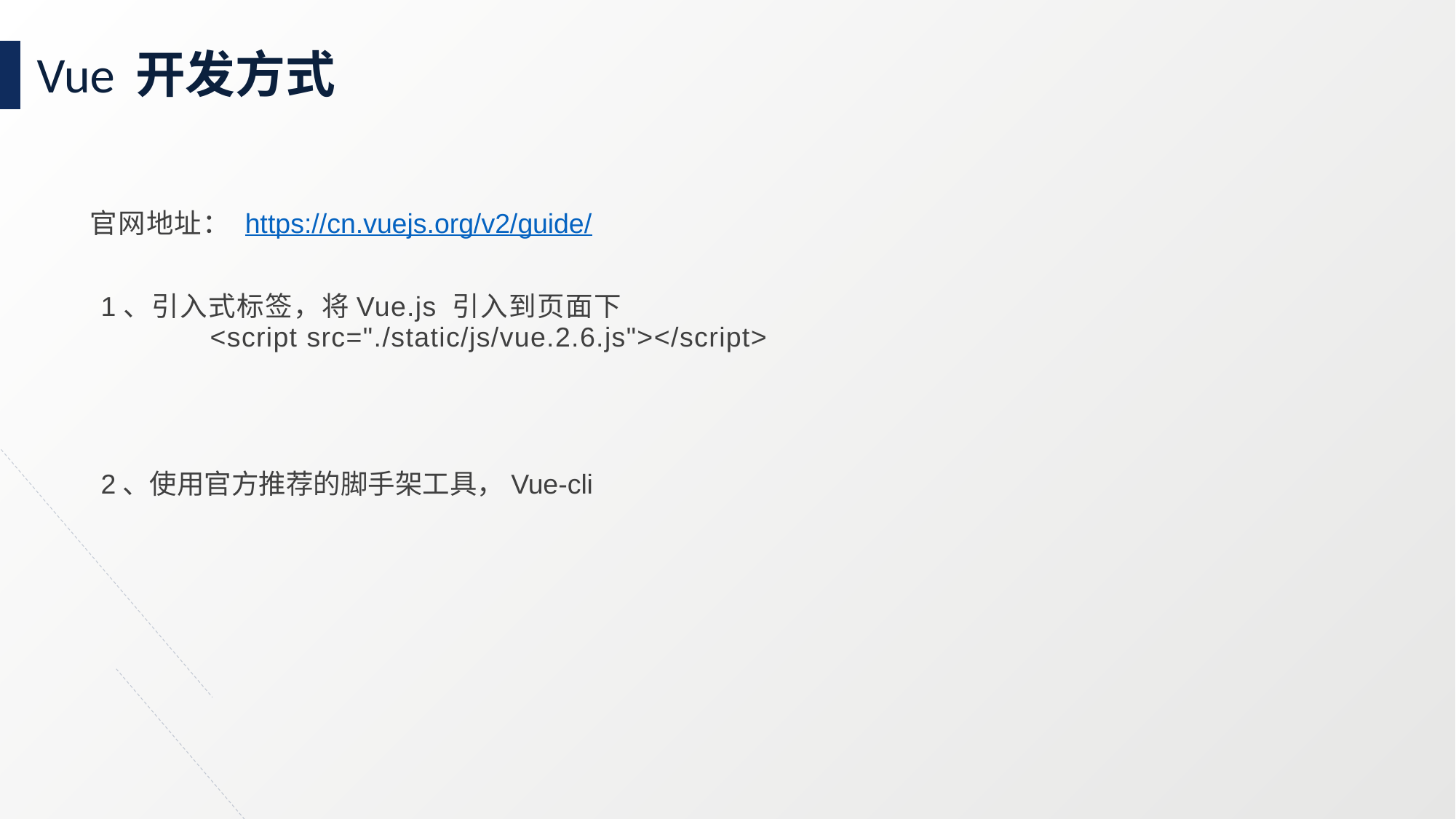

# Vue 开发方式
官网地址： https://cn.vuejs.org/v2/guide/
1、引入式标签，将Vue.js 引入到页面下
	<script src="./static/js/vue.2.6.js"></script>
2、使用官方推荐的脚手架工具，Vue-cli